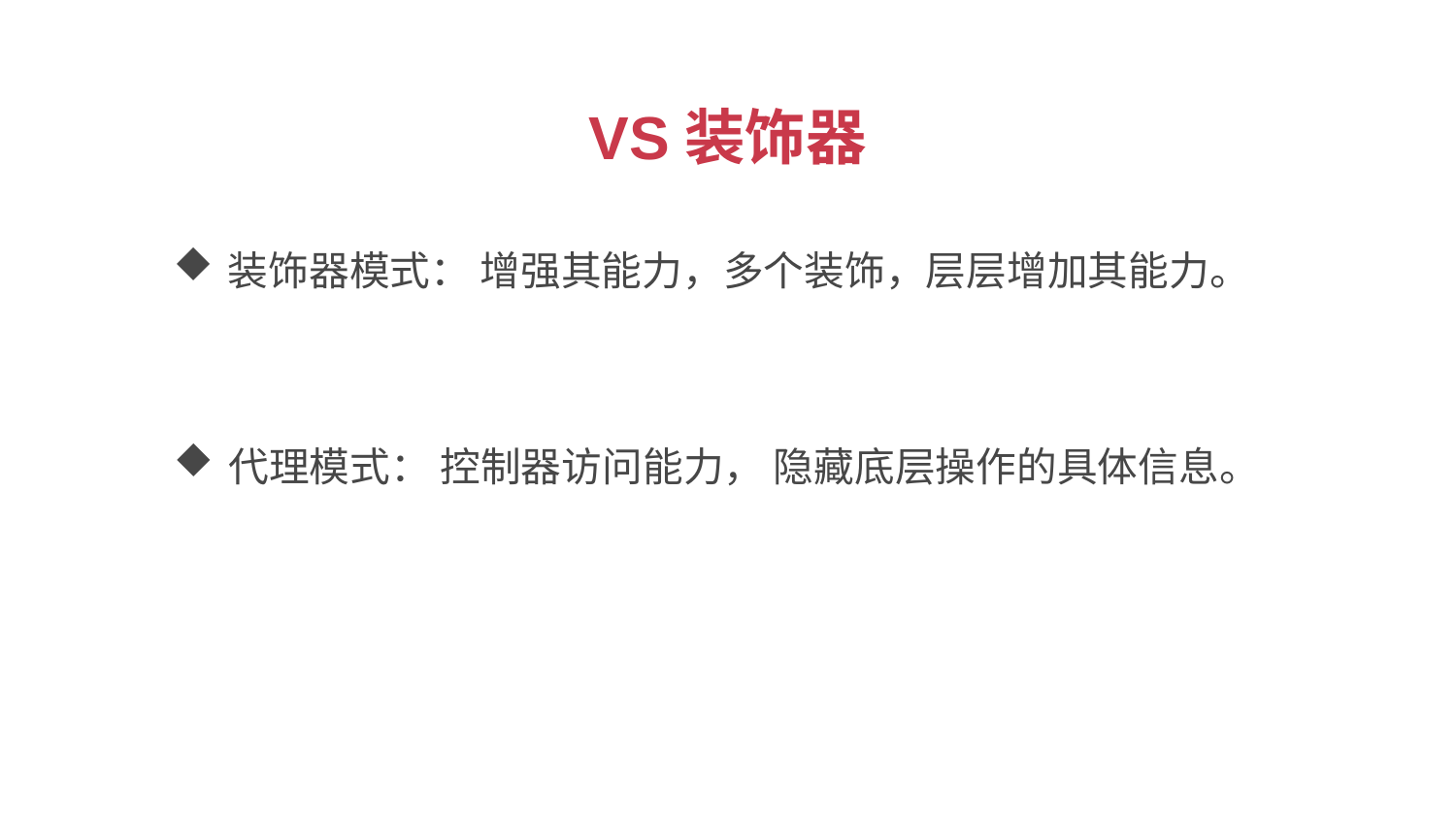

VS装饰器
装饰器模式： 增强其能力，多个装饰，层层增加其能力。
代理模式： 控制器访问能力， 隐藏底层操作的具体信息。